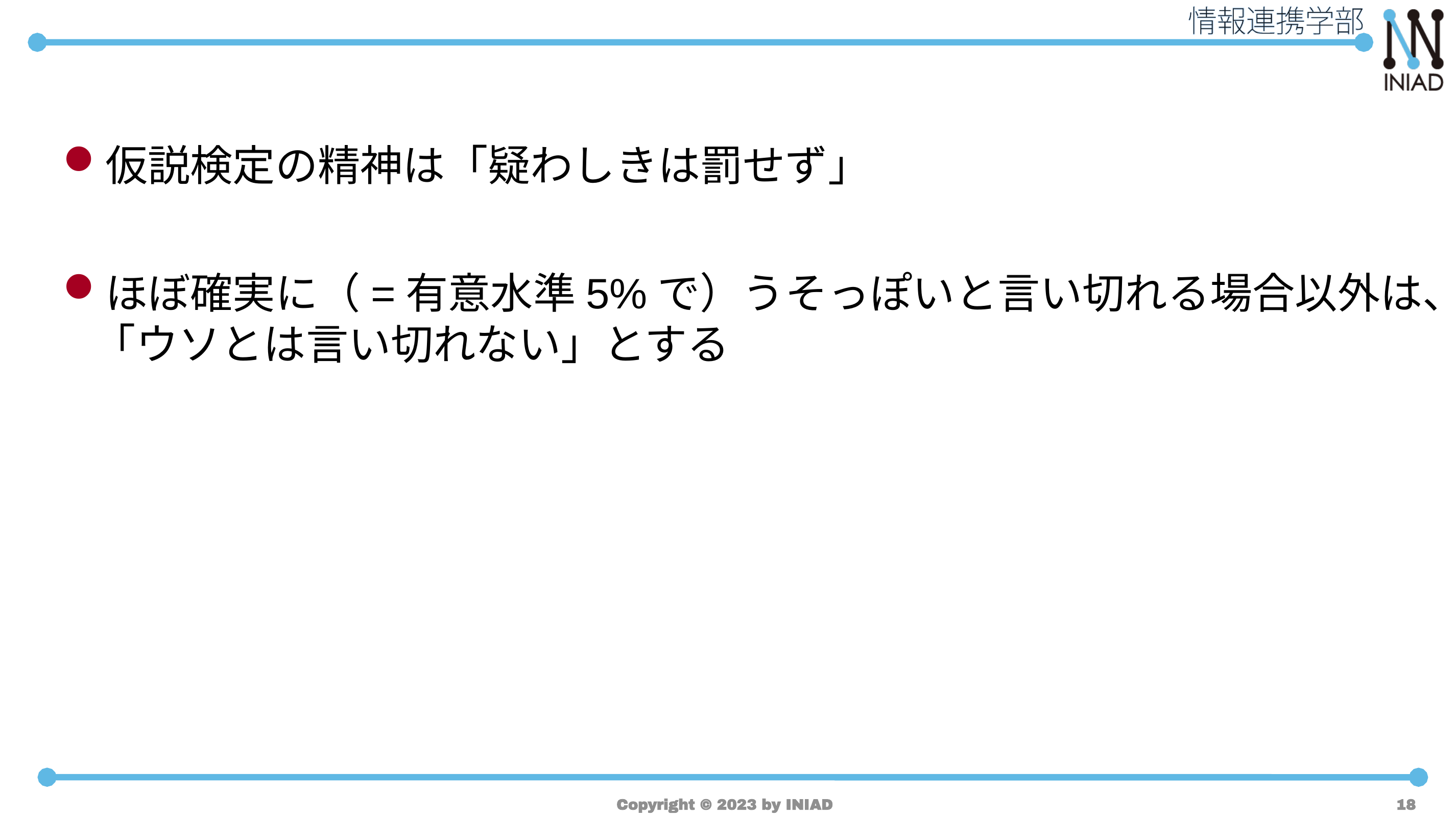

#
仮説検定の精神は「疑わしきは罰せず」

ほぼ確実に（=有意水準5%で）うそっぽいと言い切れる場合以外は、「ウソとは言い切れない」とする
Copyright © 2023 by INIAD
18